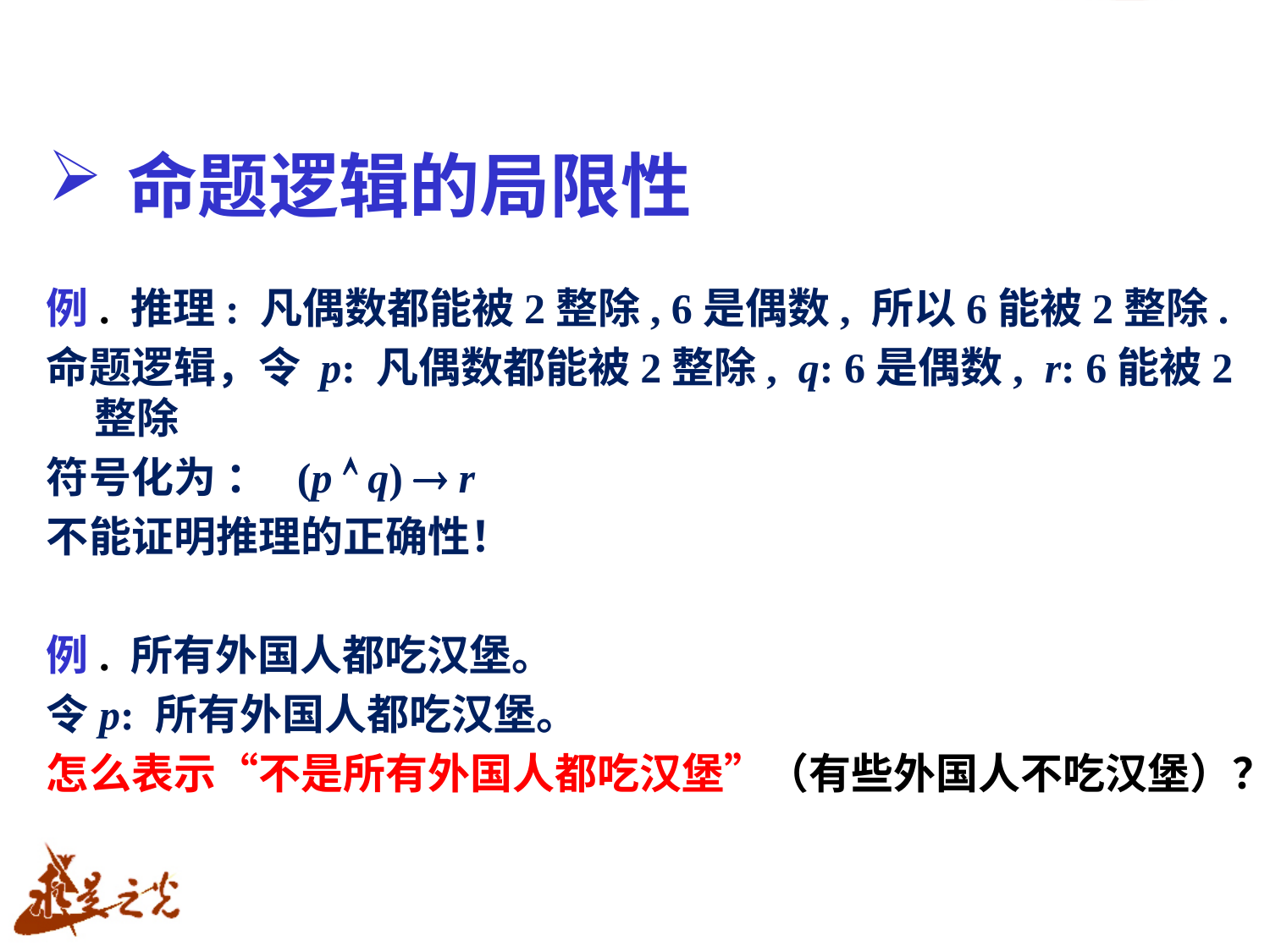

# 命题逻辑的局限性
例. 推理: 凡偶数都能被2整除, 6是偶数, 所以6能被2整除.
命题逻辑，令 p: 凡偶数都能被2整除,  q: 6是偶数,  r: 6能被2整除
符号化为 ：  (p ∧ q) → r
不能证明推理的正确性！

例. 所有外国人都吃汉堡。
令p: 所有外国人都吃汉堡。
怎么表示“不是所有外国人都吃汉堡”（有些外国人不吃汉堡）？
4